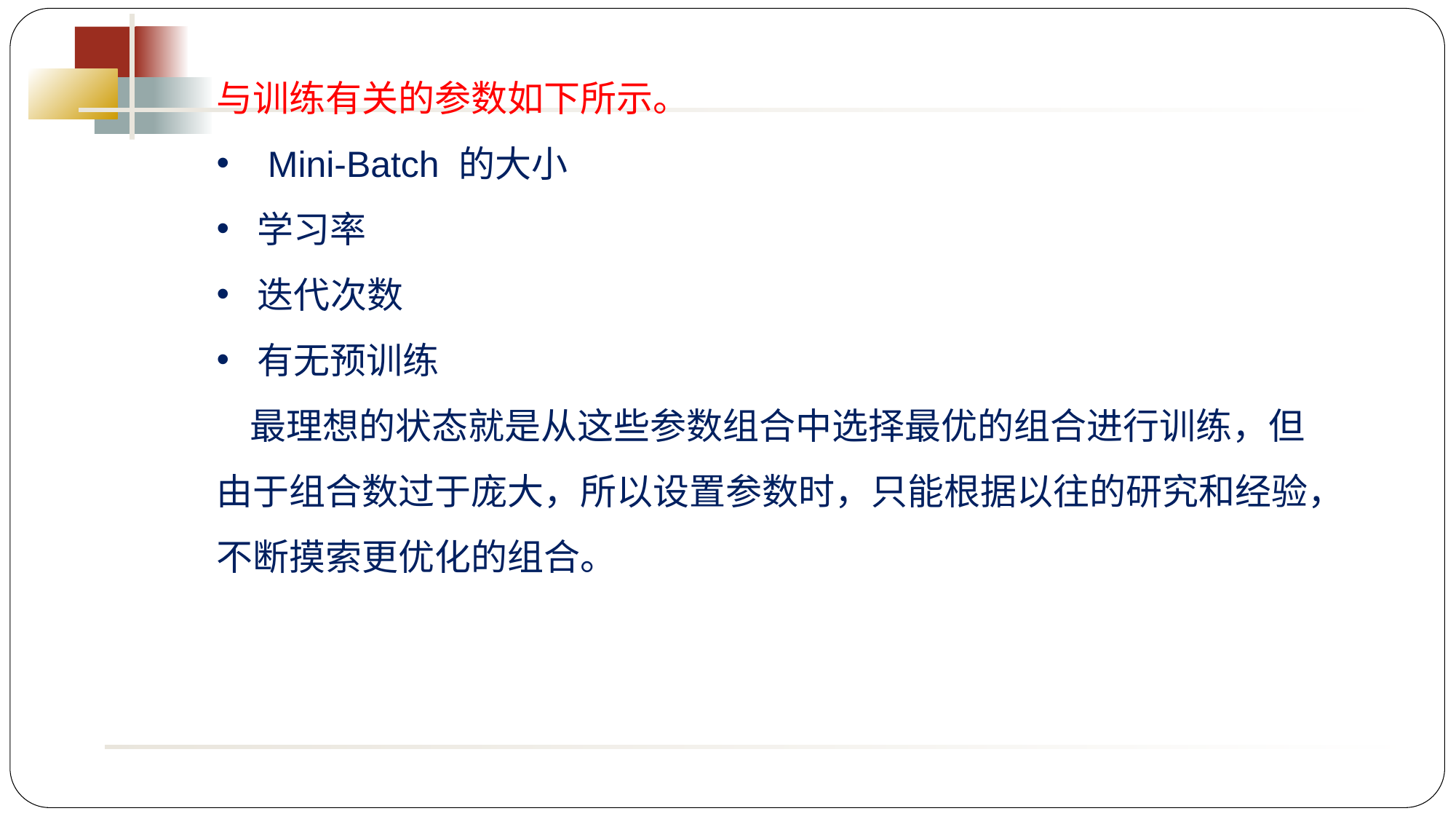

与训练有关的参数如下所示。
 Mini-Batch 的大小
学习率
迭代次数
有无预训练
   最理想的状态就是从这些参数组合中选择最优的组合进行训练，但由于组合数过于庞大，所以设置参数时，只能根据以往的研究和经验，不断摸索更优化的组合。